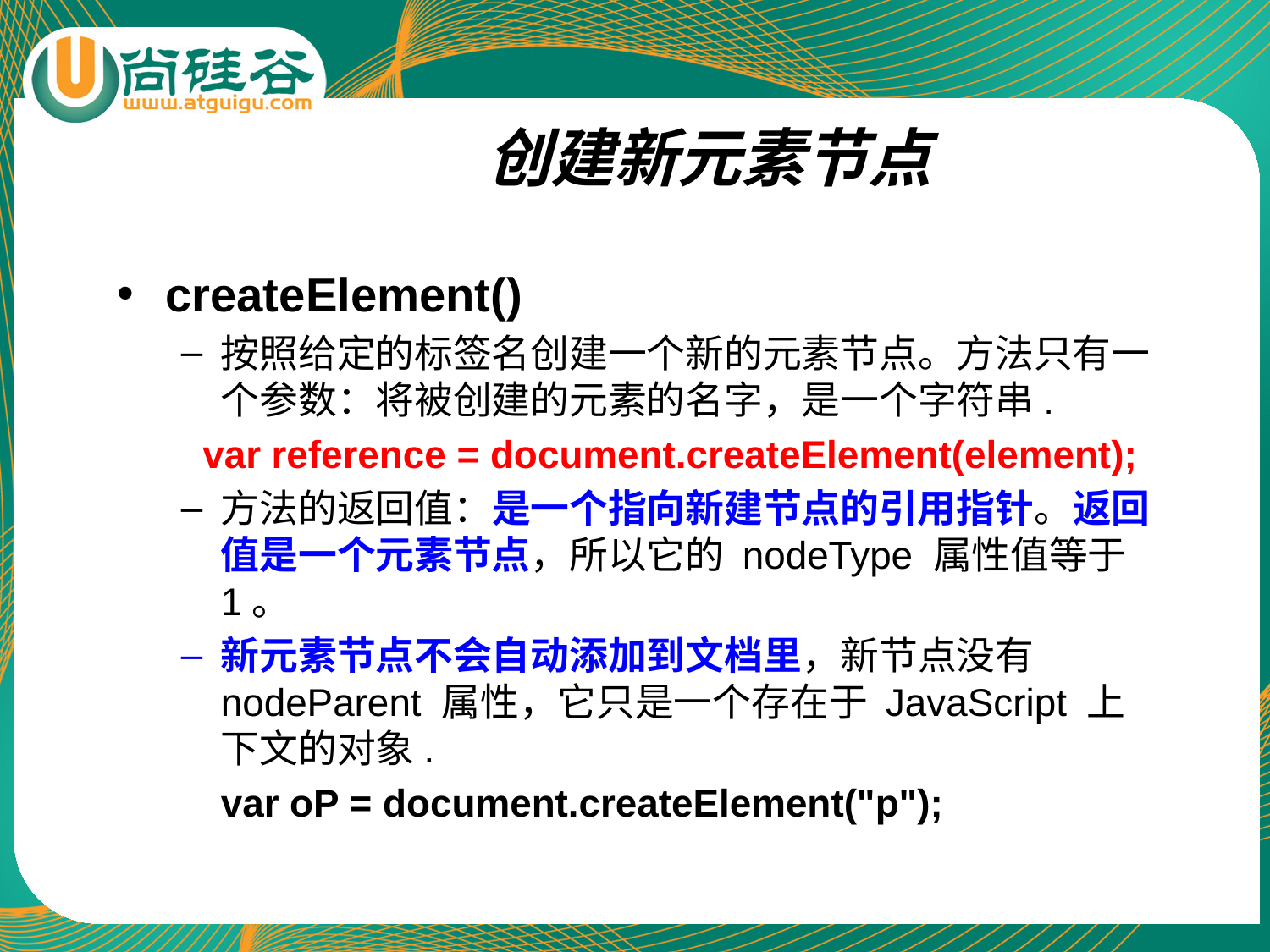

# 创建新元素节点
createElement()
按照给定的标签名创建一个新的元素节点。方法只有一个参数：将被创建的元素的名字，是一个字符串.
  var reference = document.createElement(element);
方法的返回值：是一个指向新建节点的引用指针。返回值是一个元素节点，所以它的 nodeType 属性值等于 1。
新元素节点不会自动添加到文档里，新节点没有 nodeParent 属性，它只是一个存在于 JavaScript 上下文的对象.
	var oP = document.createElement("p");